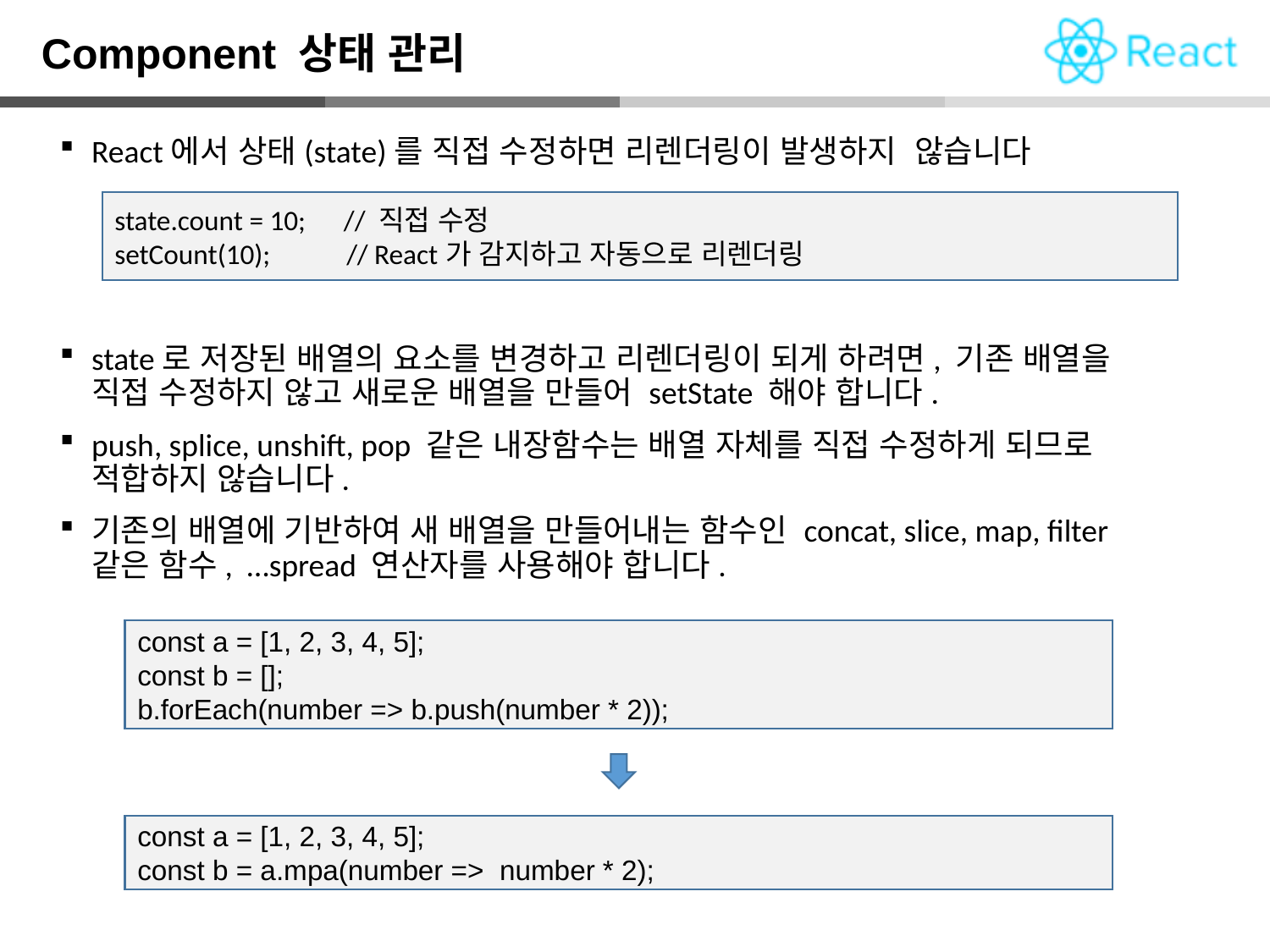

Component 상태 관리
React에서 상태(state)를 직접 수정하면 리렌더링이 발생하지  않습니다

state로 저장된 배열의 요소를 변경하고 리렌더링이 되게 하려면, 기존 배열을 직접 수정하지 않고 새로운 배열을 만들어 setState 해야 합니다.
push, splice, unshift, pop 같은 내장함수는 배열 자체를 직접 수정하게 되므로 적합하지 않습니다.
기존의 배열에 기반하여 새 배열을 만들어내는 함수인 concat, slice, map, filter 같은 함수,  …spread 연산자를 사용해야 합니다.
state.count = 10;      // 직접 수정
setCount(10);            // React가 감지하고 자동으로 리렌더링

const a = [1, 2, 3, 4, 5];
const b = [];
b.forEach(number => b.push(number * 2));

const a = [1, 2, 3, 4, 5];
const b = a.mpa(number =>  number * 2);